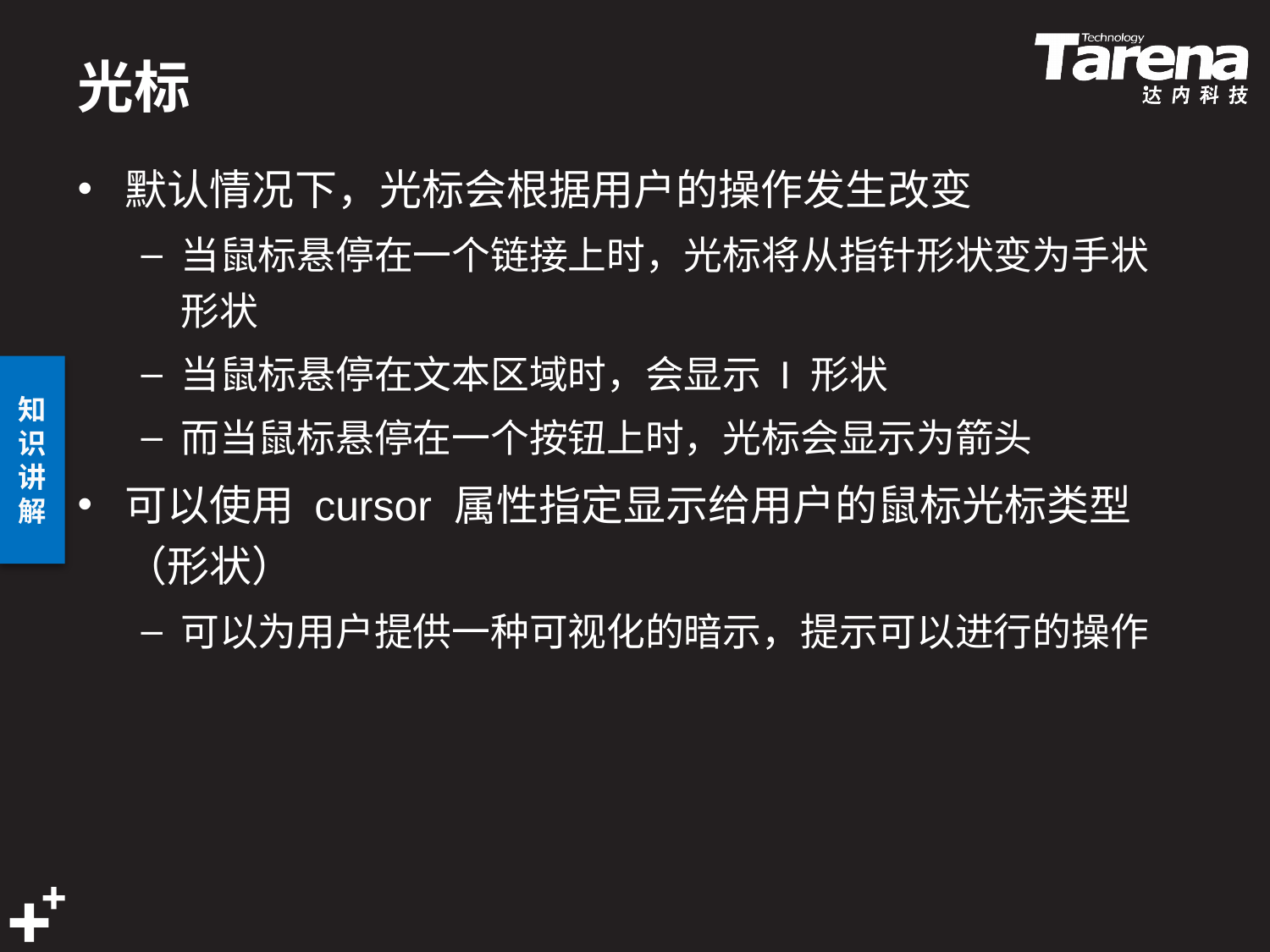

# 光标
默认情况下，光标会根据用户的操作发生改变
当鼠标悬停在一个链接上时，光标将从指针形状变为手状形状
当鼠标悬停在文本区域时，会显示 I 形状
而当鼠标悬停在一个按钮上时，光标会显示为箭头
可以使用 cursor 属性指定显示给用户的鼠标光标类型（形状）
可以为用户提供一种可视化的暗示，提示可以进行的操作